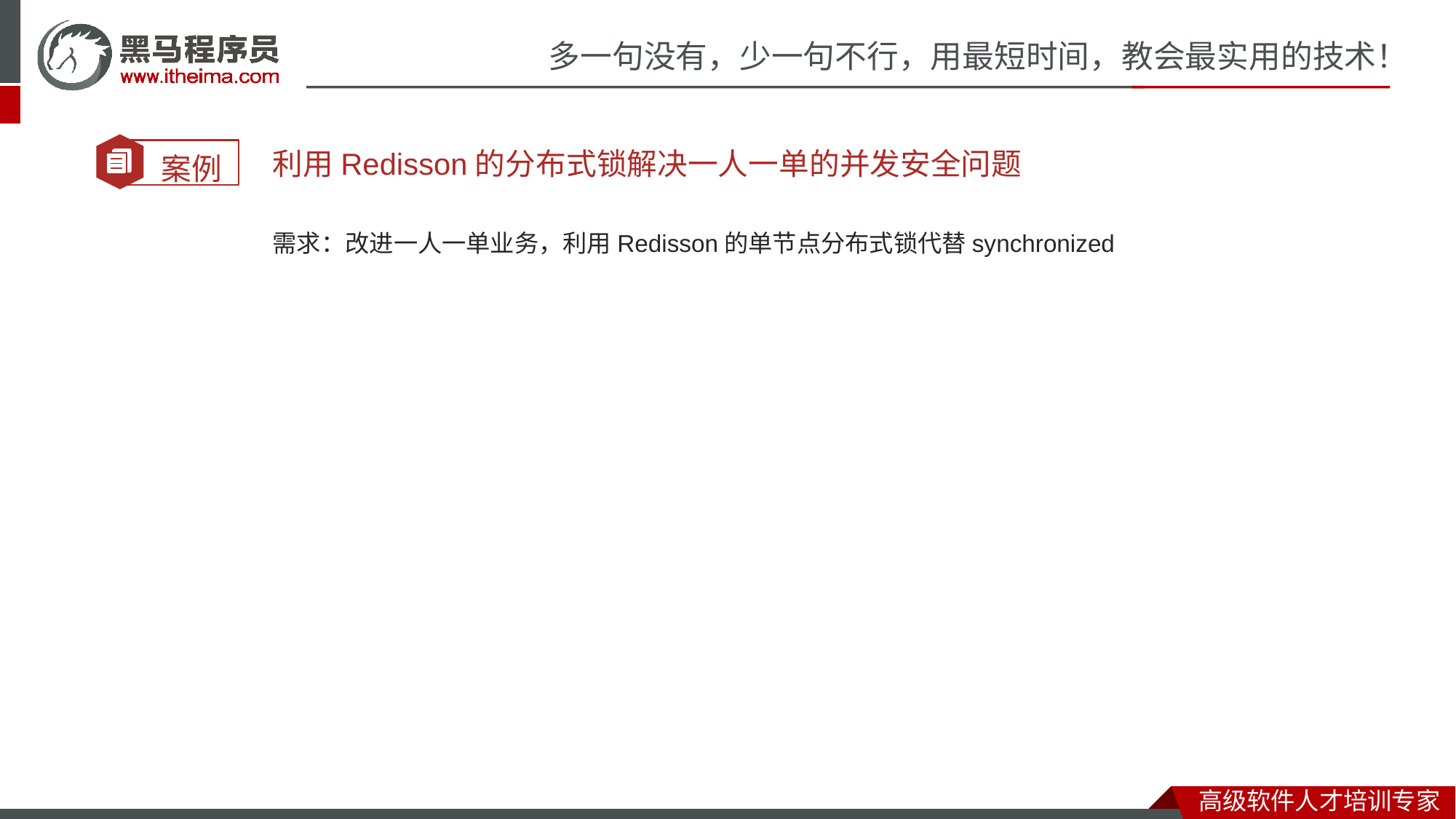

利用Redisson的分布式锁解决一人一单的并发安全问题
需求：改进一人一单业务，利用Redisson的单节点分布式锁代替synchronized